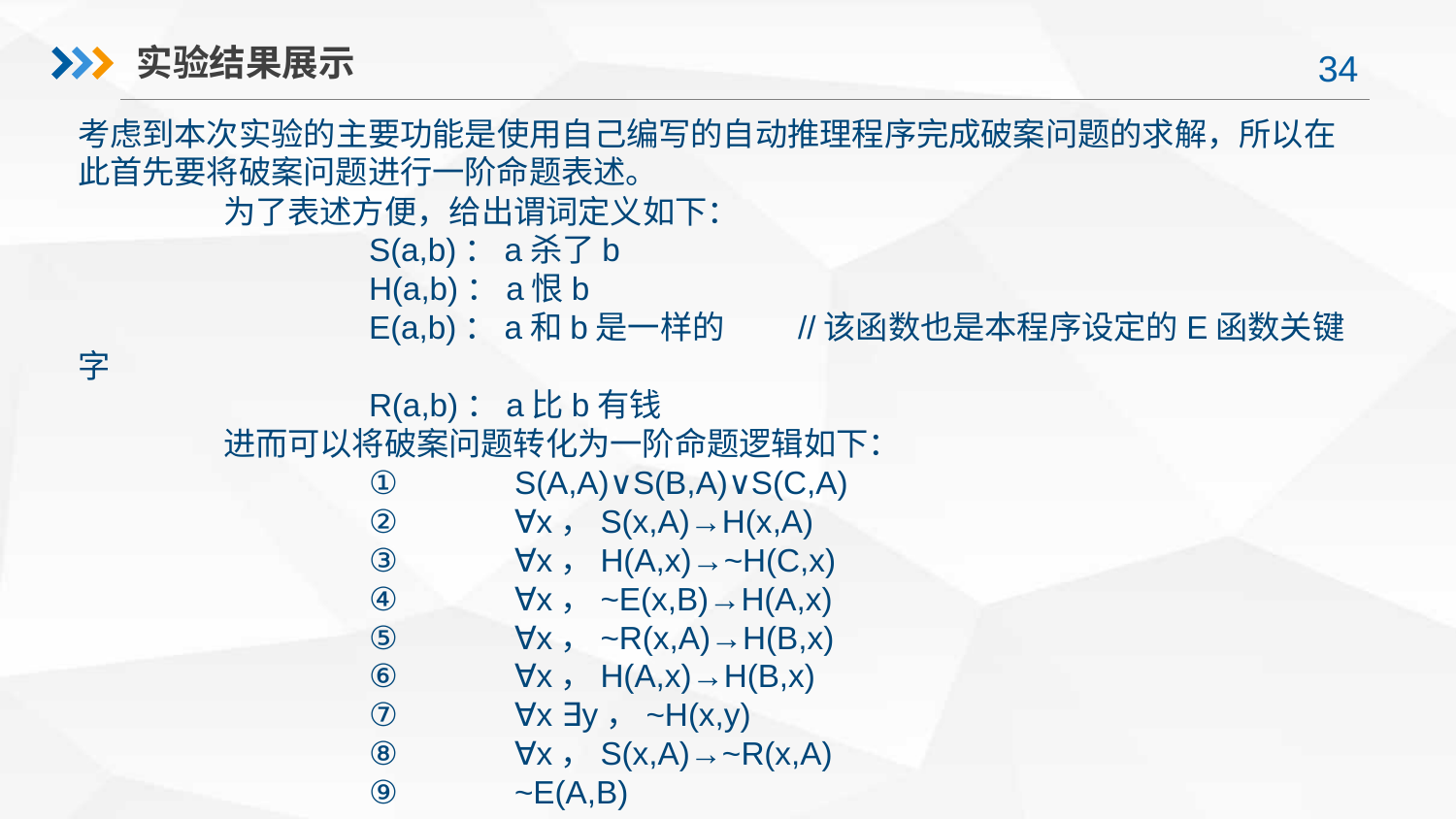

实验结果展示
考虑到本次实验的主要功能是使用自己编写的自动推理程序完成破案问题的求解，所以在此首先要将破案问题进行一阶命题表述。
	为了表述方便，给出谓词定义如下：
		S(a,b)：a杀了b
		H(a,b)：a恨b
		E(a,b)：a和b是一样的         //该函数也是本程序设定的E函数关键字
		R(a,b)：a比b有钱
	进而可以将破案问题转化为一阶命题逻辑如下：
		①	S(A,A)∨S(B,A)∨S(C,A)
		②	∀x，S(x,A)→H(x,A)
		③	∀x，H(A,x)→~H(C,x)
		④	∀x，~E(x,B)→H(A,x)
		⑤	∀x，~R(x,A)→H(B,x)
		⑥	∀x，H(A,x)→H(B,x)
		⑦	∀x ∃y，~H(x,y)
		⑧	∀x，S(x,A)→~R(x,A)
		⑨	~E(A,B)